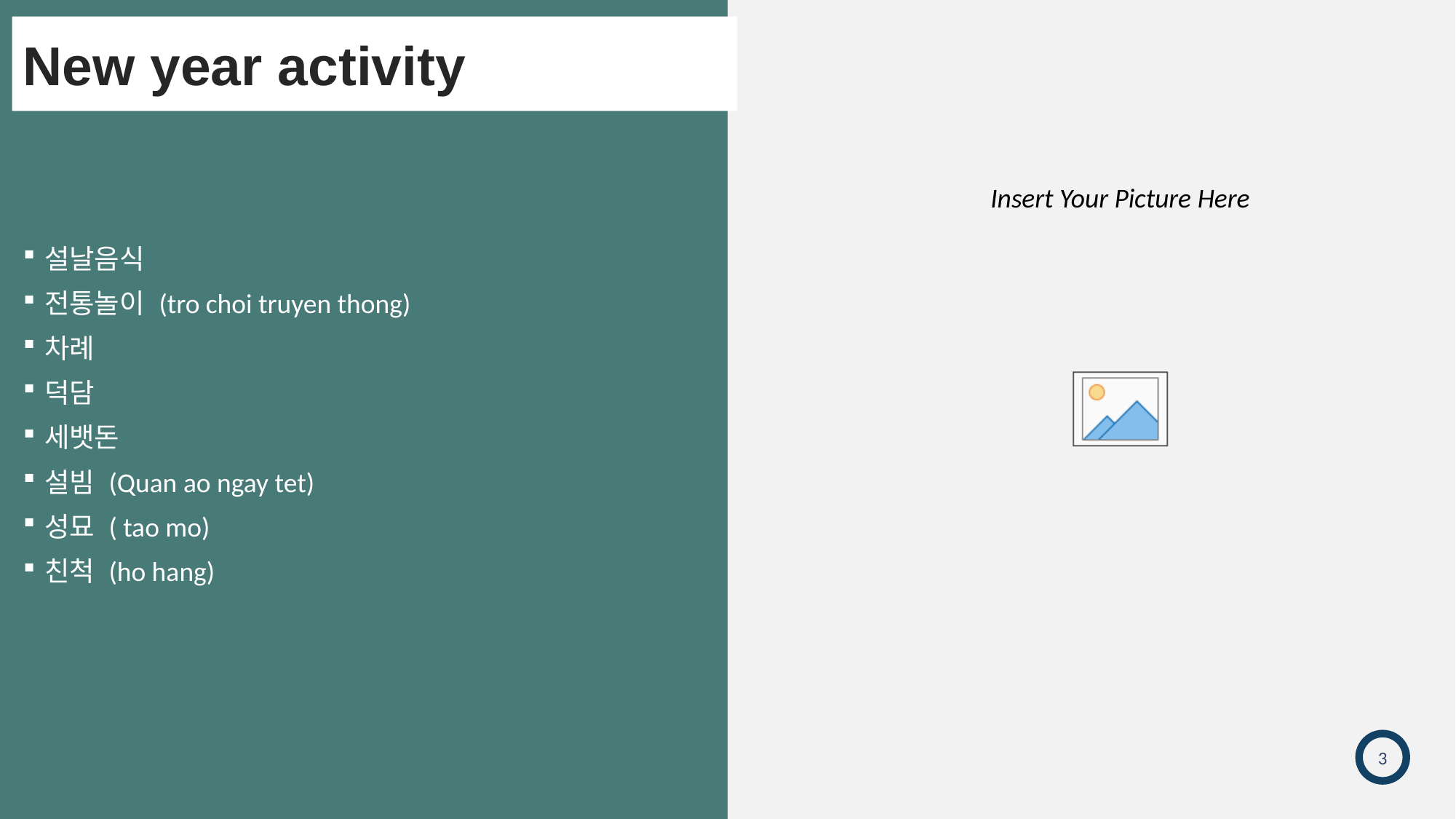

# New year activity
설날음식
전통놀이 (tro choi truyen thong)
차례
덕담
세뱃돈
설빔 (Quan ao ngay tet)
성묘 ( tao mo)
친척 (ho hang)

3